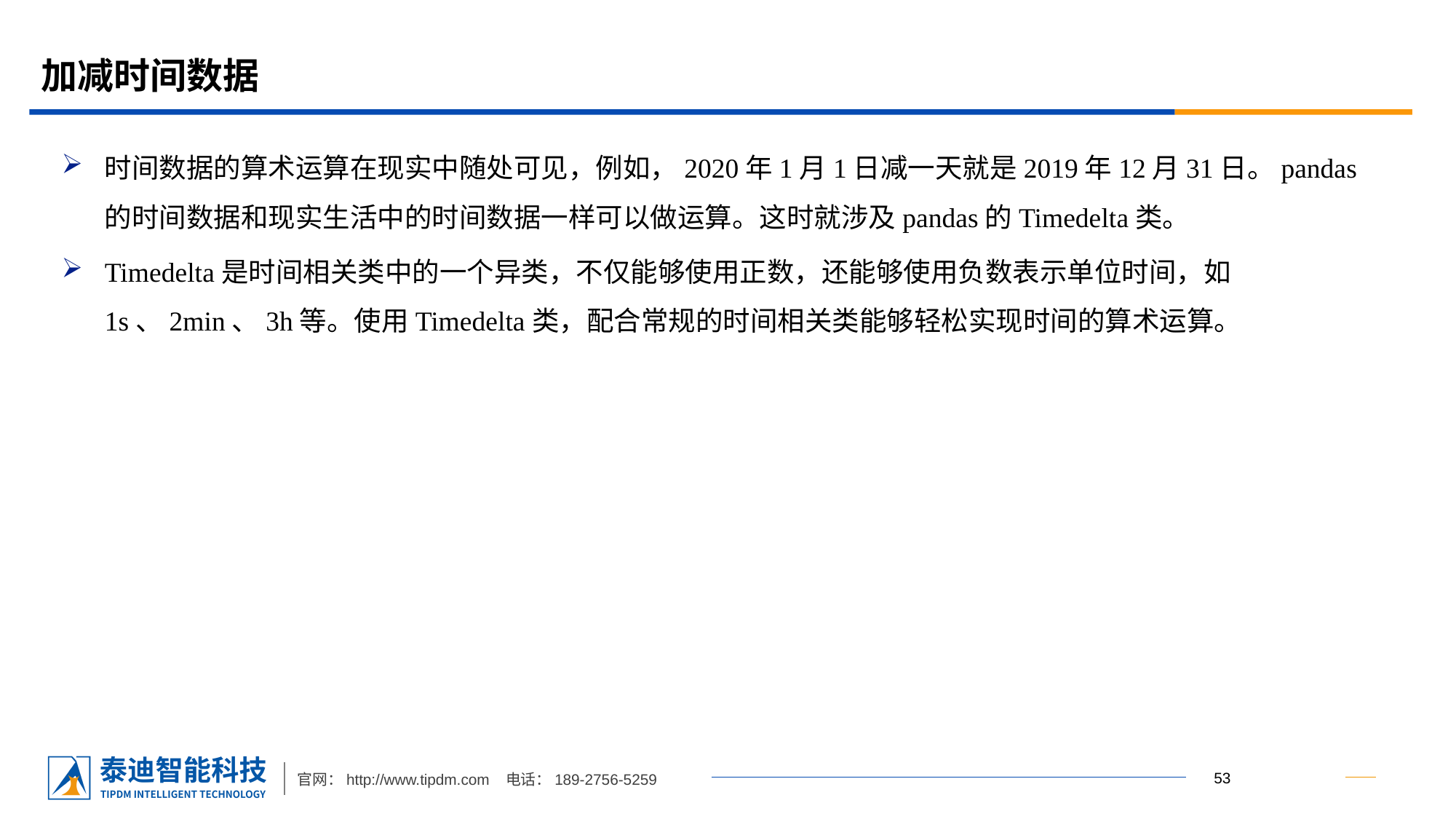

# 加减时间数据
时间数据的算术运算在现实中随处可见，例如，2020年1月1日减一天就是2019年12月31日。pandas的时间数据和现实生活中的时间数据一样可以做运算。这时就涉及pandas的Timedelta类。
Timedelta是时间相关类中的一个异类，不仅能够使用正数，还能够使用负数表示单位时间，如1s、2min、3h等。使用Timedelta类，配合常规的时间相关类能够轻松实现时间的算术运算。